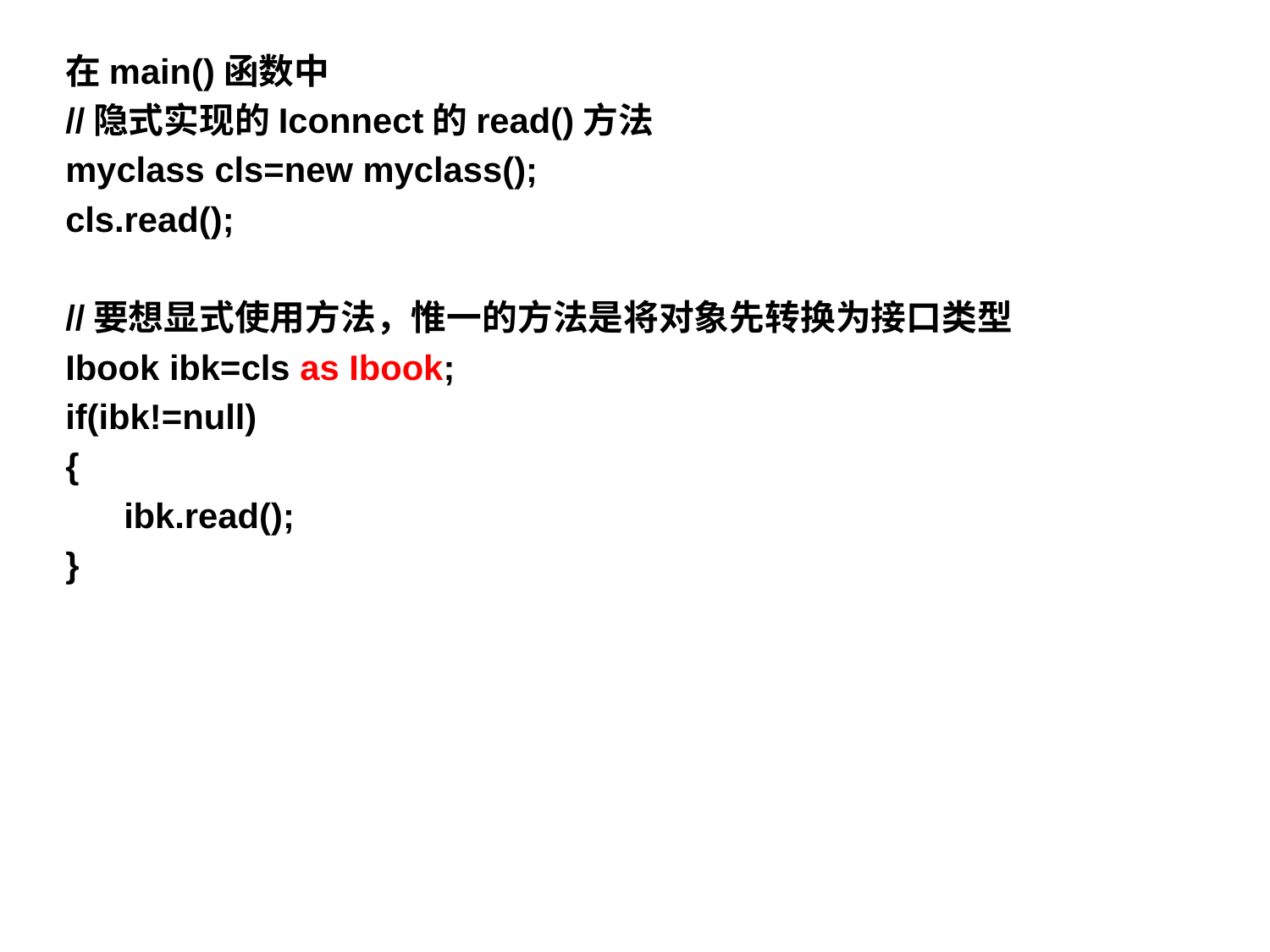

在main()函数中
//隐式实现的Iconnect的read()方法
myclass cls=new myclass();
cls.read();

//要想显式使用方法，惟一的方法是将对象先转换为接口类型
Ibook ibk=cls as Ibook;
if(ibk!=null)
{
      ibk.read();
}